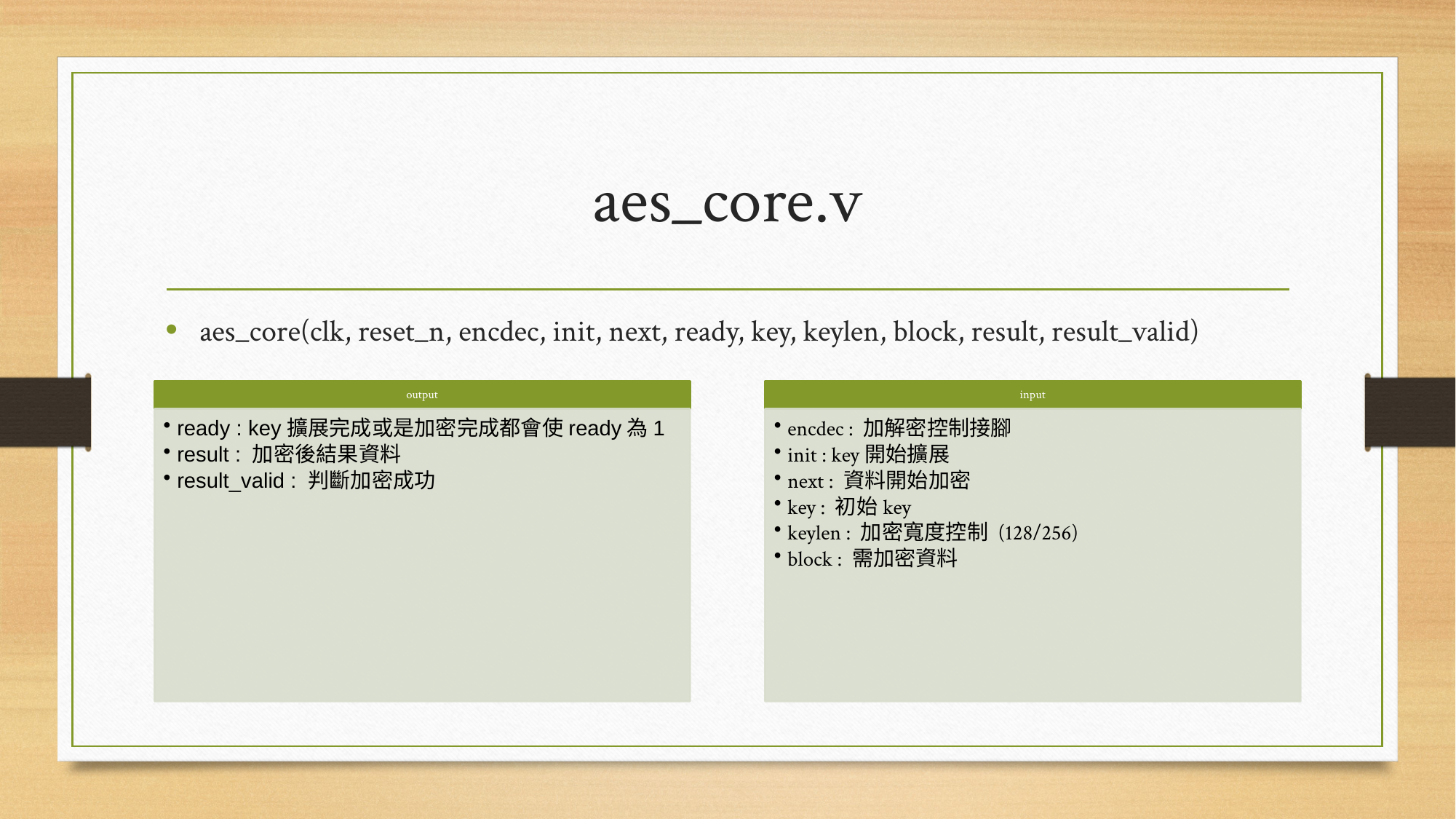

# aes_core.v
aes_core(clk, reset_n, encdec, init, next, ready, key, keylen, block, result, result_valid)
output
ready : key擴展完成或是加密完成都會使ready為1
result : 加密後結果資料
result_valid : 判斷加密成功
input
encdec : 加解密控制接腳
init : key開始擴展
next : 資料開始加密
key : 初始key
keylen : 加密寬度控制 (128/256)
block : 需加密資料